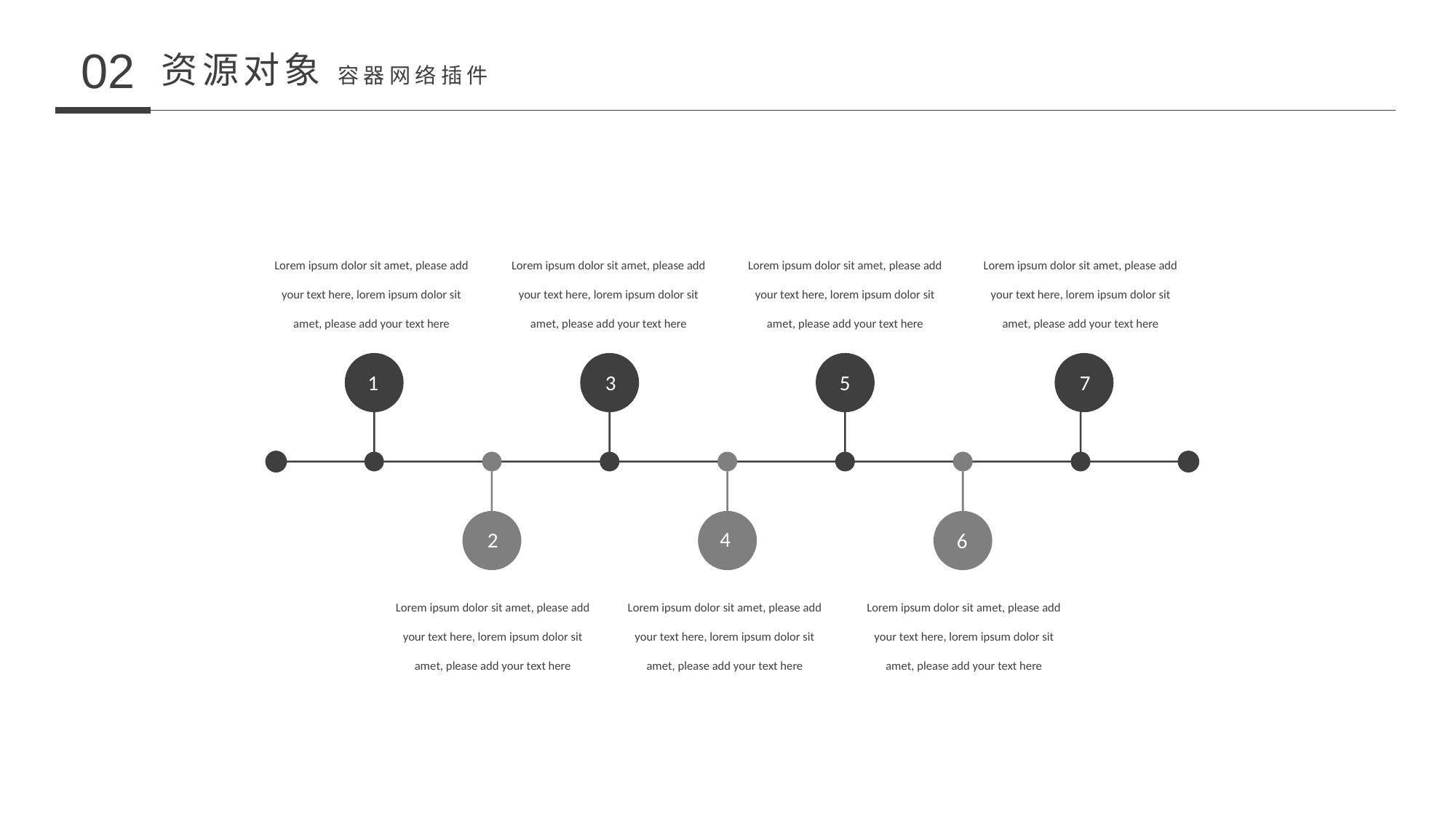

02
资源对象 容器网络插件
Lorem ipsum dolor sit amet, please add your text here, lorem ipsum dolor sit amet, please add your text here
Lorem ipsum dolor sit amet, please add your text here, lorem ipsum dolor sit amet, please add your text here
Lorem ipsum dolor sit amet, please add your text here, lorem ipsum dolor sit amet, please add your text here
Lorem ipsum dolor sit amet, please add your text here, lorem ipsum dolor sit amet, please add your text here

1
3
5
7

4
2
6
Lorem ipsum dolor sit amet, please add your text here, lorem ipsum dolor sit amet, please add your text here
Lorem ipsum dolor sit amet, please add your text here, lorem ipsum dolor sit amet, please add your text here
Lorem ipsum dolor sit amet, please add your text here, lorem ipsum dolor sit amet, please add your text here